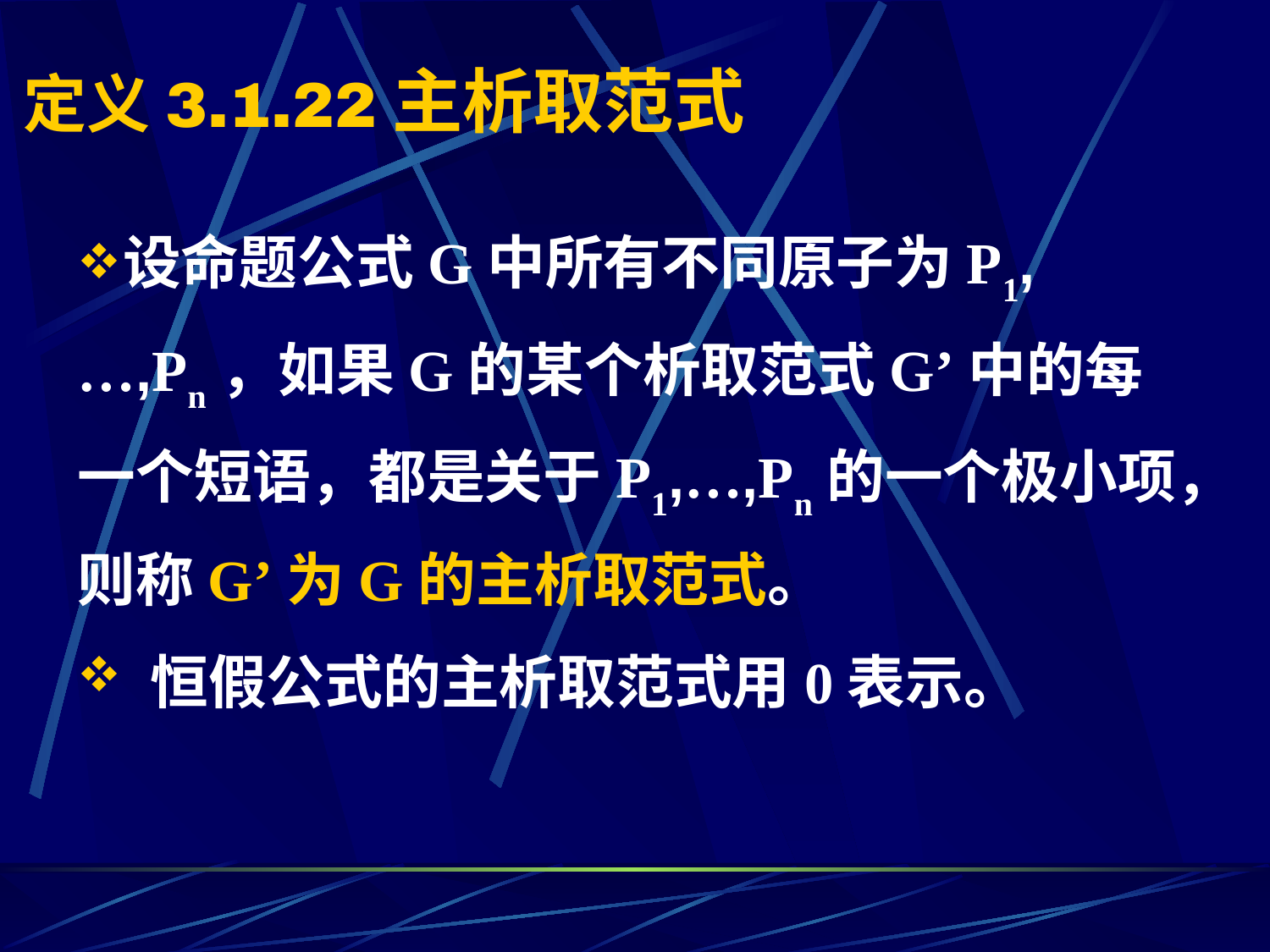

# 定义3.1.22主析取范式
设命题公式G中所有不同原子为P1,…,Pn，如果G的某个析取范式G’中的每一个短语，都是关于P1,…,Pn的一个极小项，则称G’为G的主析取范式。
 恒假公式的主析取范式用0表示。
102